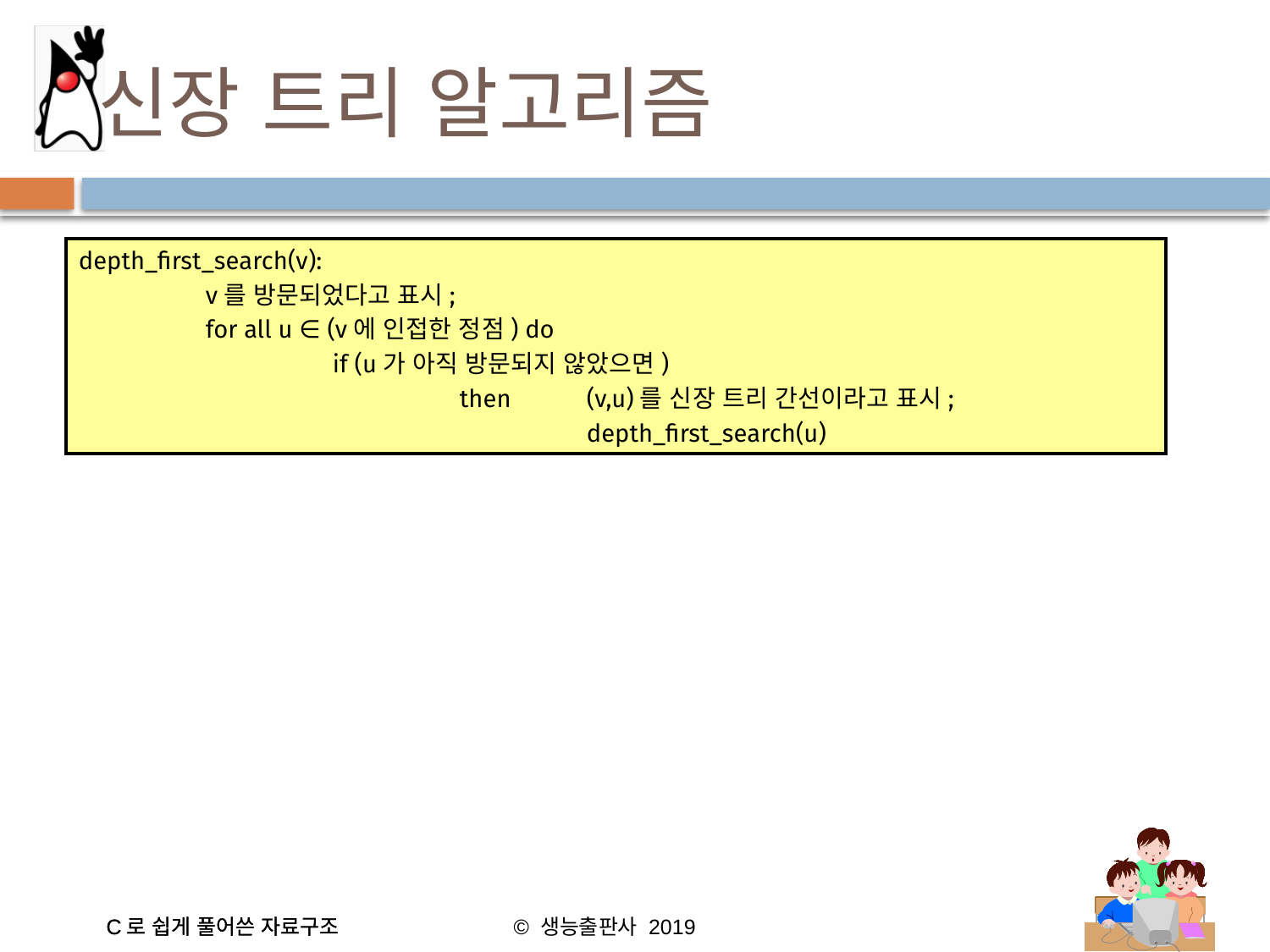

# 신장 트리 알고리즘
depth_first_search(v):
	v를 방문되었다고 표시;
	for all u ∈ (v에 인접한 정점) do
		if (u가 아직 방문되지 않았으면)
			then 	(v,u)를 신장 트리 간선이라고 표시;
				depth_first_search(u)